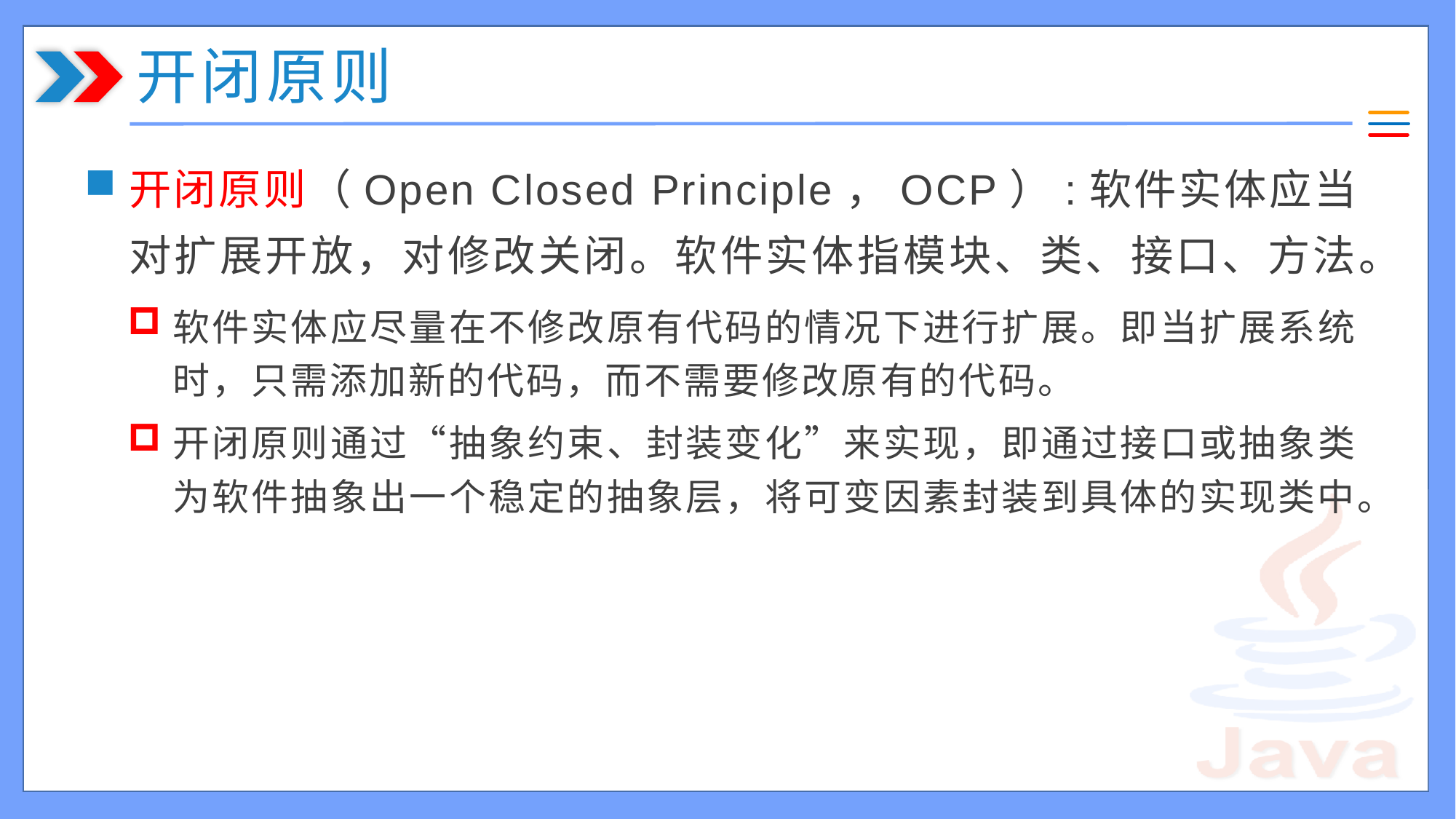

# 开闭原则
开闭原则（Open Closed Principle，OCP）:软件实体应当对扩展开放，对修改关闭。软件实体指模块、类、接口、方法。
软件实体应尽量在不修改原有代码的情况下进行扩展。即当扩展系统时，只需添加新的代码，而不需要修改原有的代码。
开闭原则通过“抽象约束、封装变化”来实现，即通过接口或抽象类为软件抽象出一个稳定的抽象层，将可变因素封装到具体的实现类中。